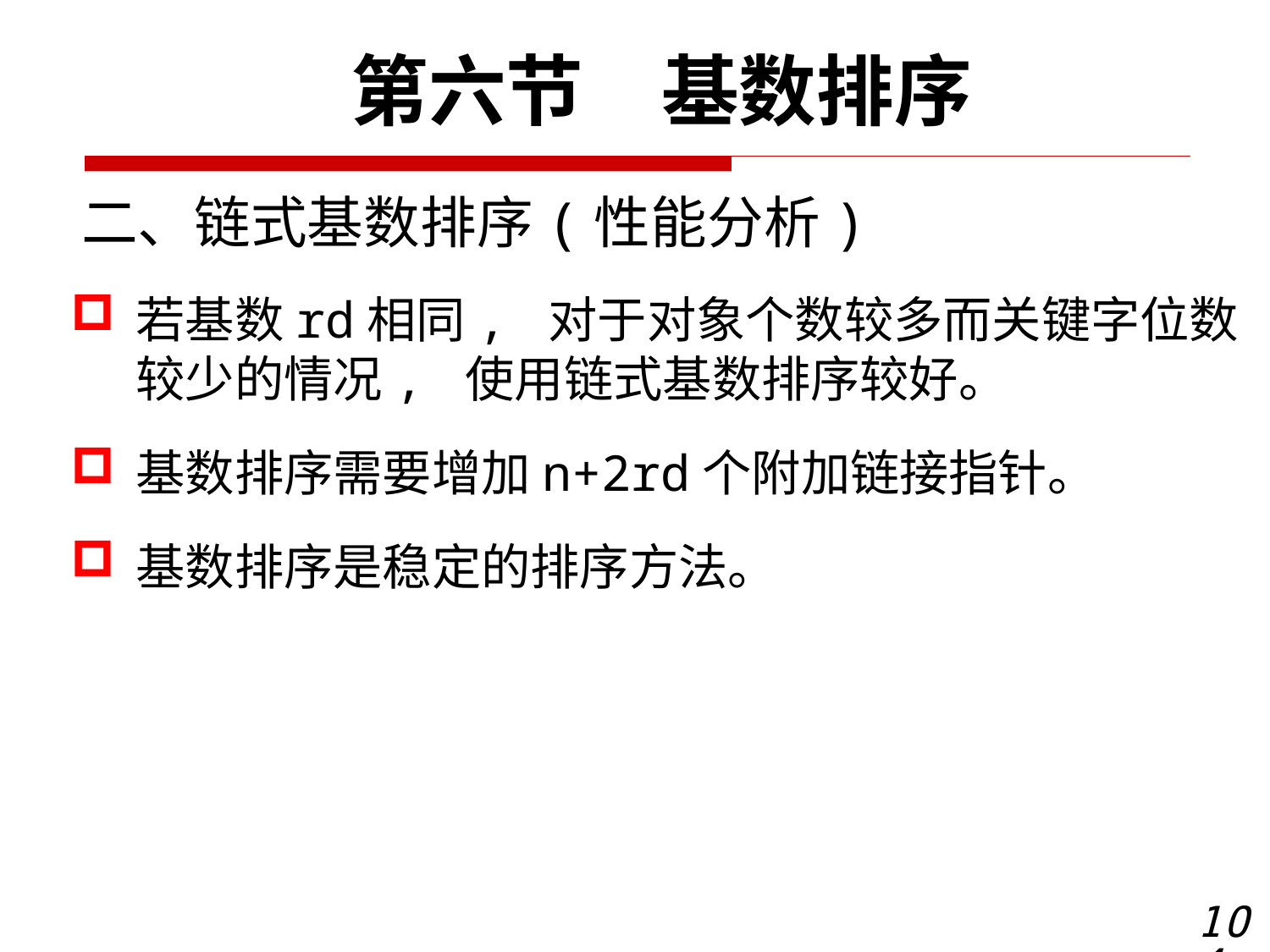

第六节　基数排序
二、链式基数排序(性能分析)
若基数rd相同, 对于对象个数较多而关键字位数较少的情况, 使用链式基数排序较好。
基数排序需要增加n+2rd个附加链接指针。
基数排序是稳定的排序方法。
104